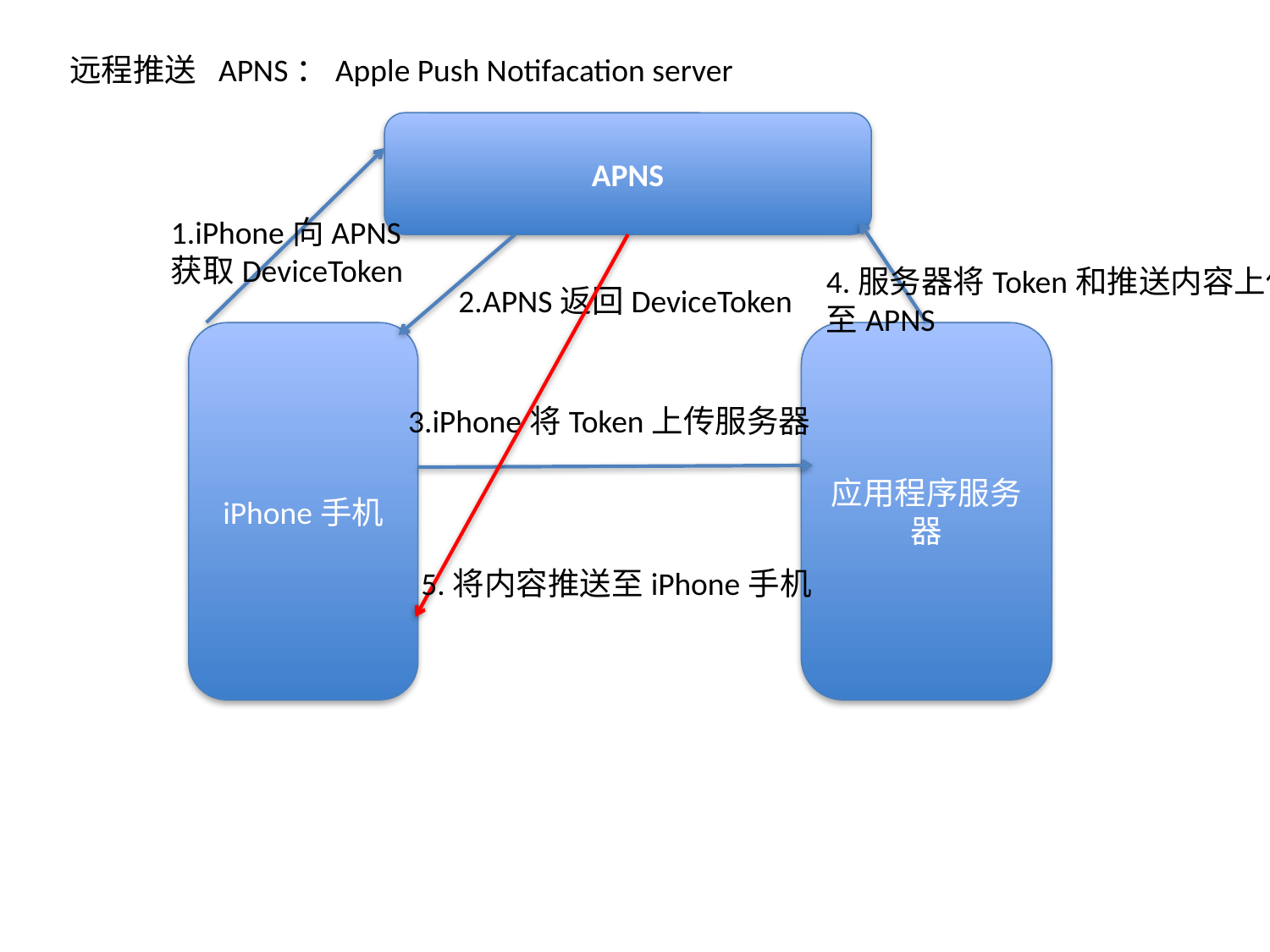

远程推送  APNS：Apple Push Notifacation server
APNS
1.iPhone向APNS
获取DeviceToken
4.服务器将Token和推送内容上传
至APNS
2.APNS返回DeviceToken
iPhone手机
应用程序服务器
3.iPhone将Token上传服务器
5.将内容推送至iPhone手机